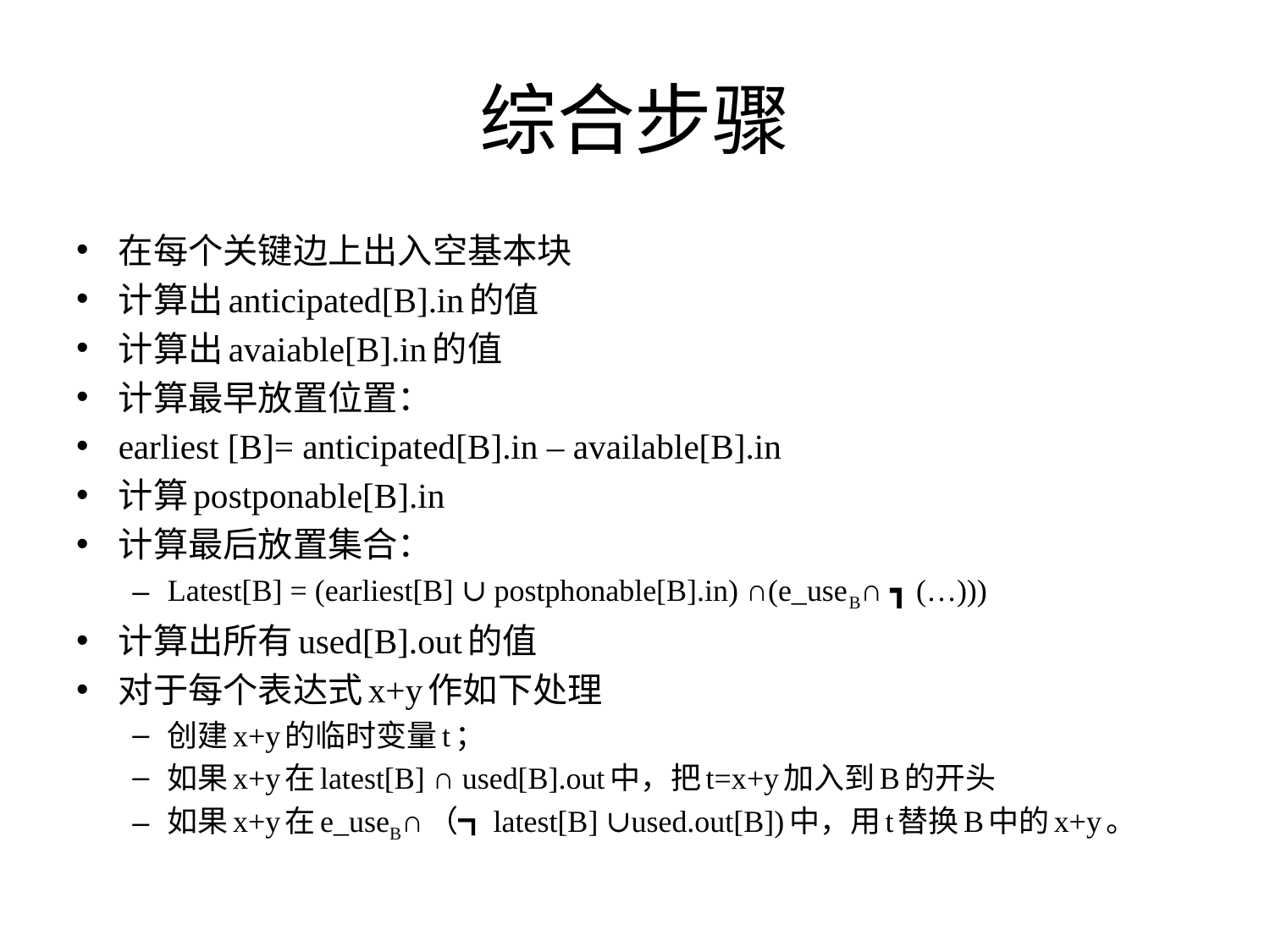

# 综合步骤
在每个关键边上出入空基本块
计算出anticipated[B].in的值
计算出avaiable[B].in的值
计算最早放置位置：
earliest [B]= anticipated[B].in – available[B].in
计算postponable[B].in
计算最后放置集合：
Latest[B] = (earliest[B] ∪ postphonable[B].in) ∩(e_useB∩ ┓ (…)))
计算出所有used[B].out的值
对于每个表达式x+y作如下处理
创建x+y的临时变量t；
如果x+y在latest[B] ∩ used[B].out中，把t=x+y加入到B的开头
如果x+y在e_useB∩（┓latest[B] ∪used.out[B])中，用t替换B中的x+y。